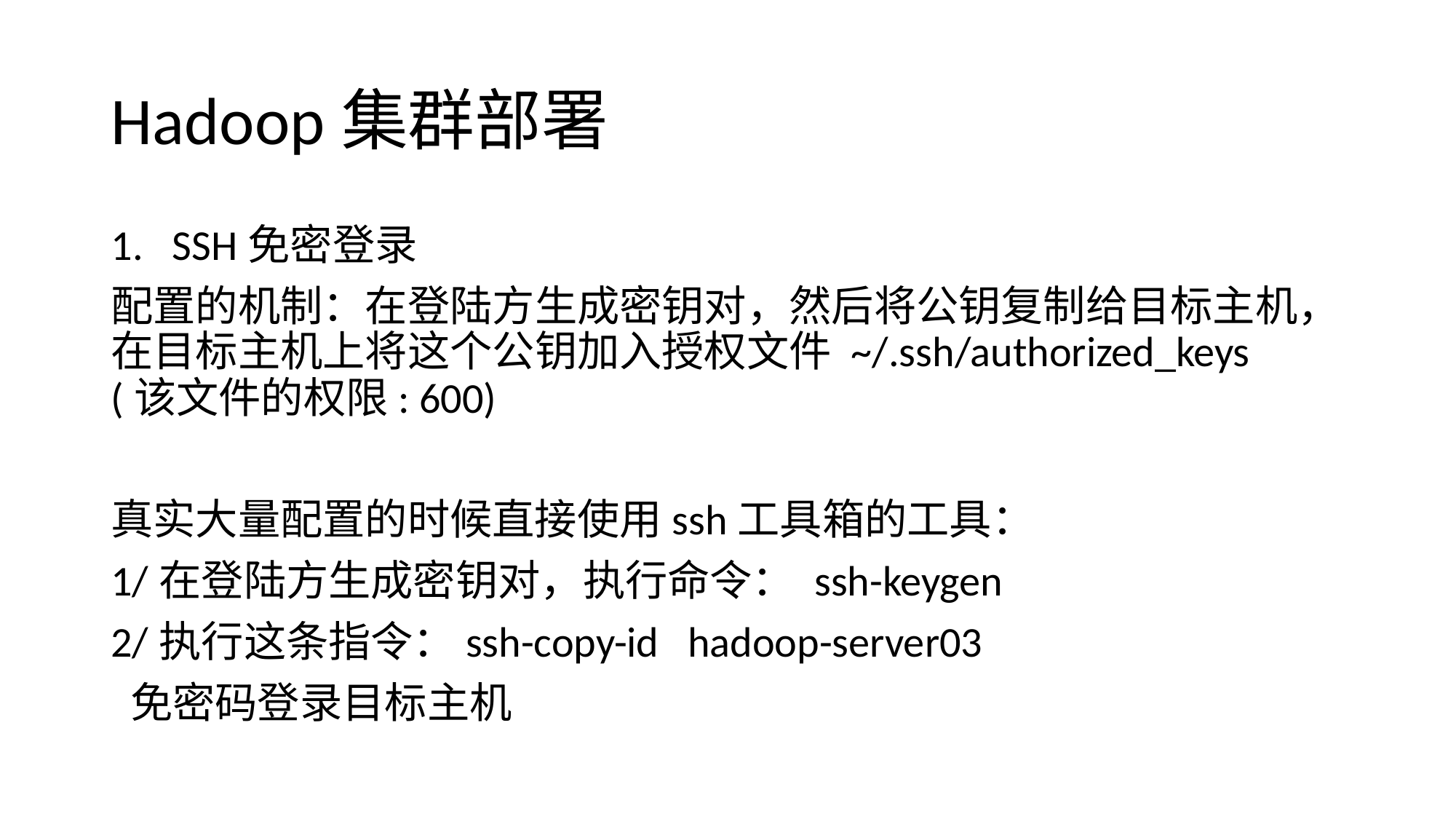

# Hadoop集群部署
SSH免密登录
配置的机制：在登陆方生成密钥对，然后将公钥复制给目标主机，在目标主机上将这个公钥加入授权文件 ~/.ssh/authorized_keys   (该文件的权限: 600)

真实大量配置的时候直接使用ssh工具箱的工具：
1/在登陆方生成密钥对，执行命令： ssh-keygen
2/执行这条指令：ssh-copy-id   hadoop-server03
 免密码登录目标主机